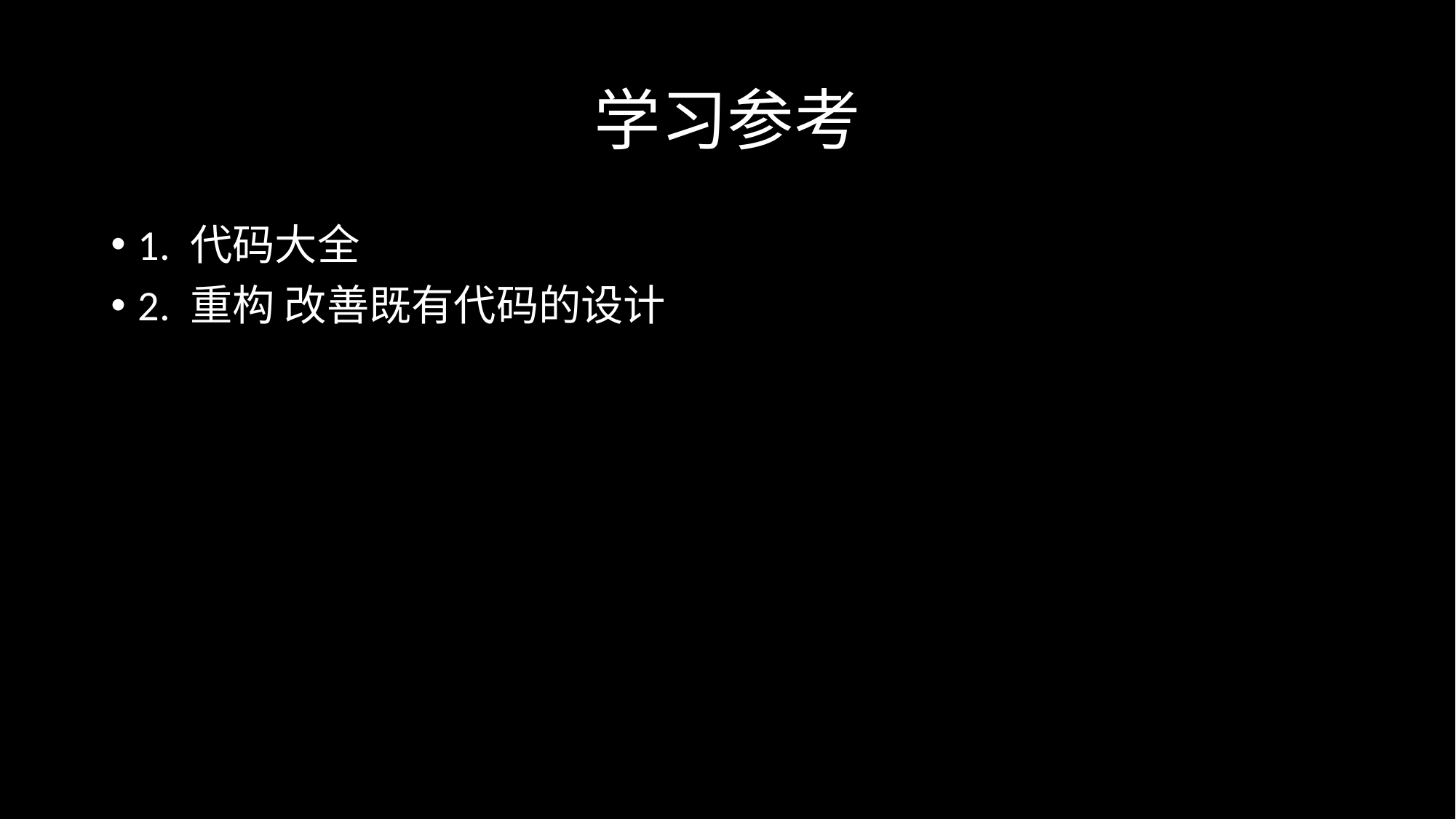

# 学习参考
1. 代码大全
2. 重构 改善既有代码的设计